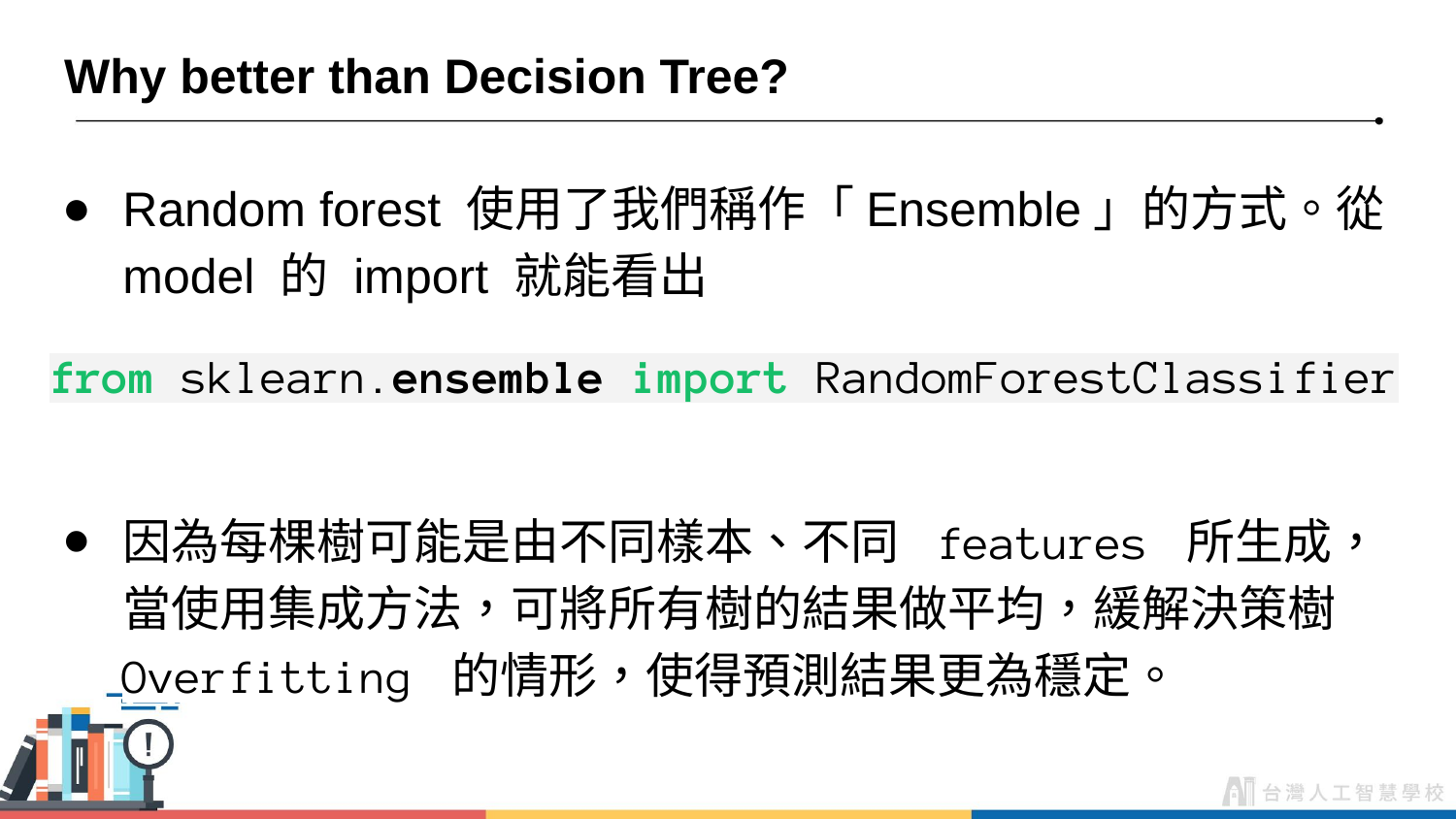

# Why better than Decision Tree?
Random forest 使用了我們稱作「Ensemble」的方式。從model 的 import 就能看出
from sklearn.ensemble import RandomForestClassifier
因為每棵樹可能是由不同樣本、不同 features 所生成，當使用集成方法，可將所有樹的結果做平均，緩解決策樹 Overfitting 的情形，使得預測結果更為穩定。